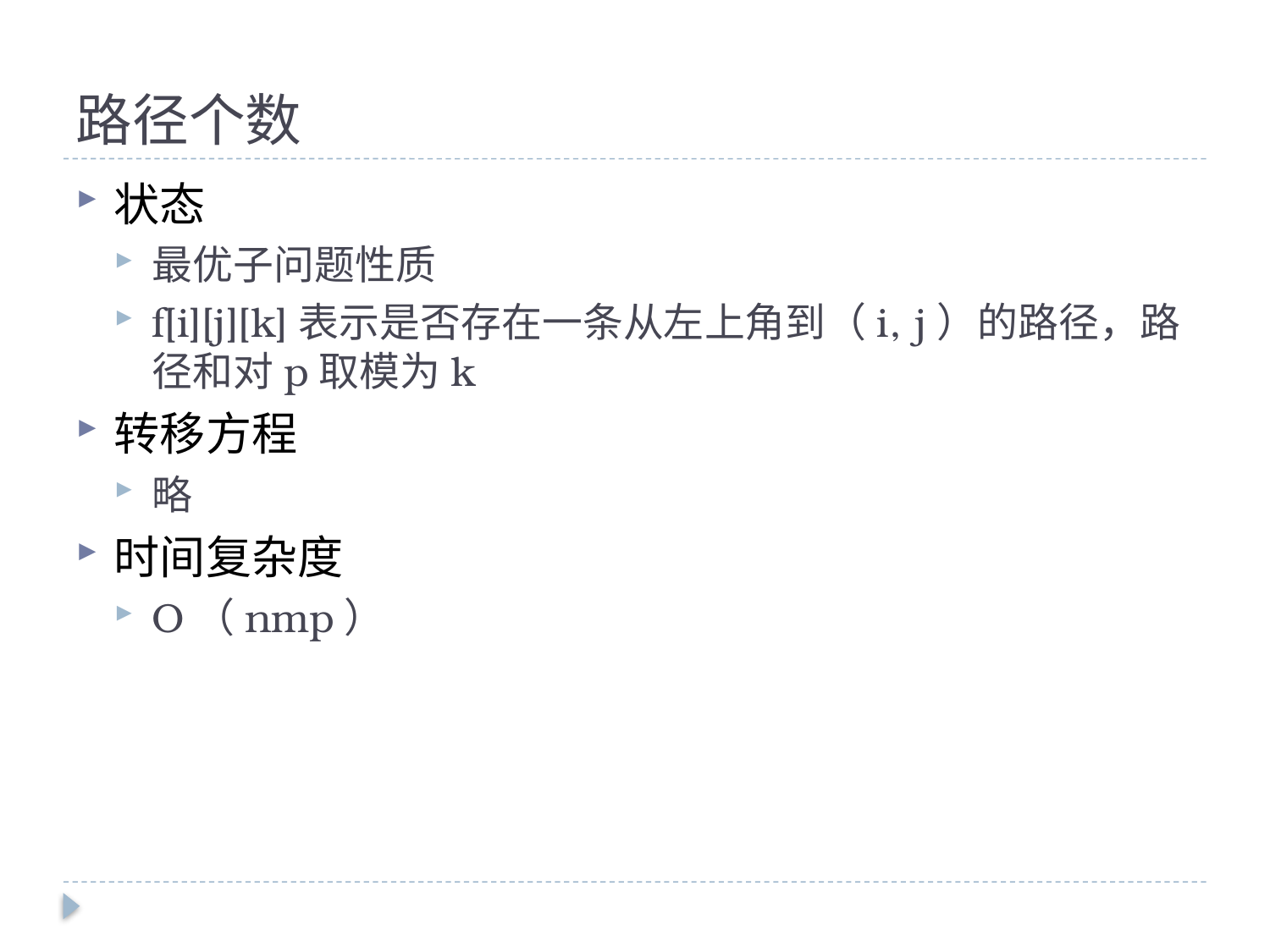

# 路径个数
状态
最优子问题性质
f[i][j][k]表示是否存在一条从左上角到（i, j）的路径，路径和对p取模为k
转移方程
略
时间复杂度
O（nmp）